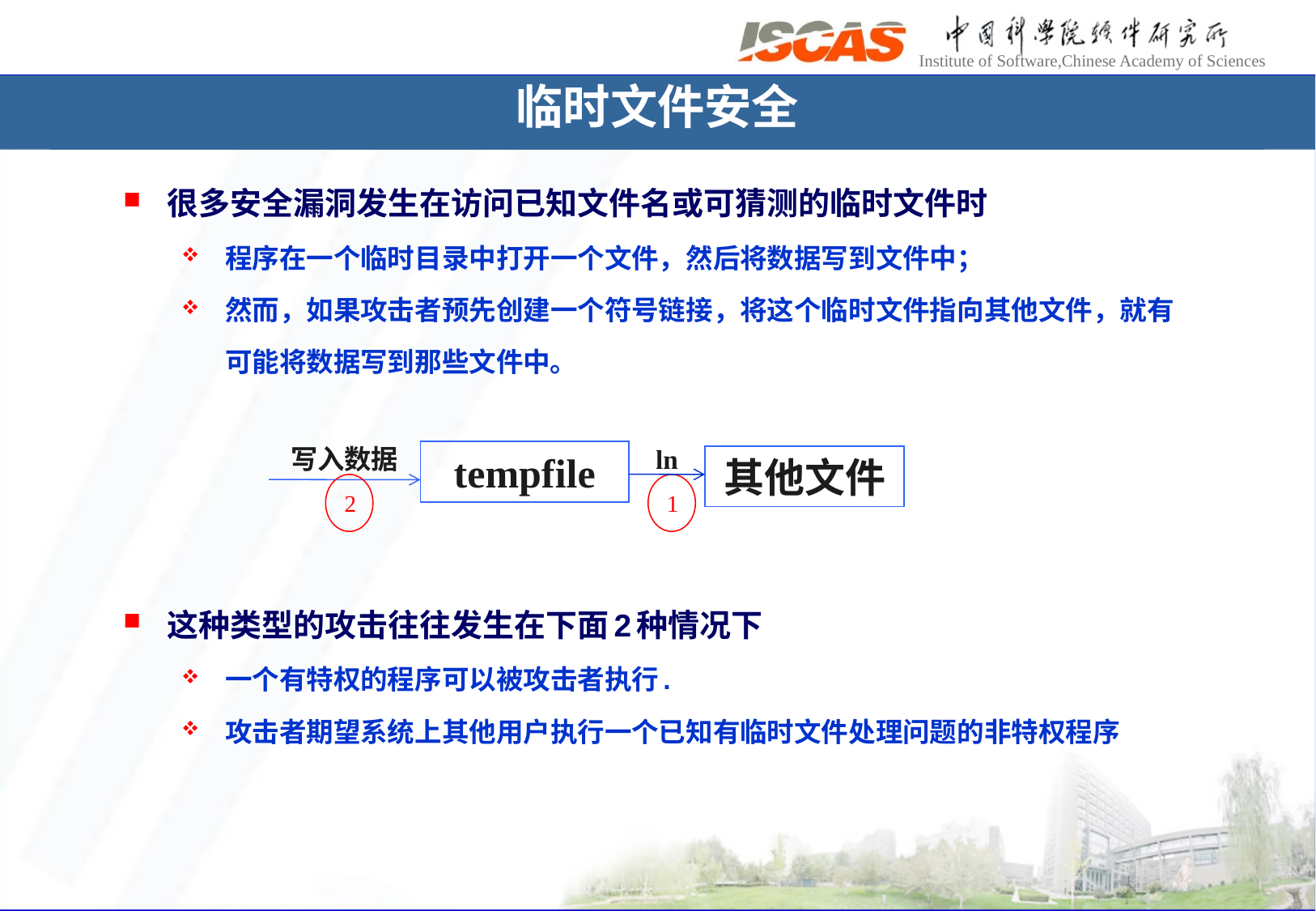

# 临时文件安全
临时文件安全
很多安全漏洞发生在访问已知文件名或可猜测的临时文件时
程序在一个临时目录中打开一个文件，然后将数据写到文件中；
然而，如果攻击者预先创建一个符号链接，将这个临时文件指向其他文件，就有可能将数据写到那些文件中。

这种类型的攻击往往发生在下面2种情况下
一个有特权的程序可以被攻击者执行.
攻击者期望系统上其他用户执行一个已知有临时文件处理问题的非特权程序

写入数据
ln
tempfile
其他文件
2
1